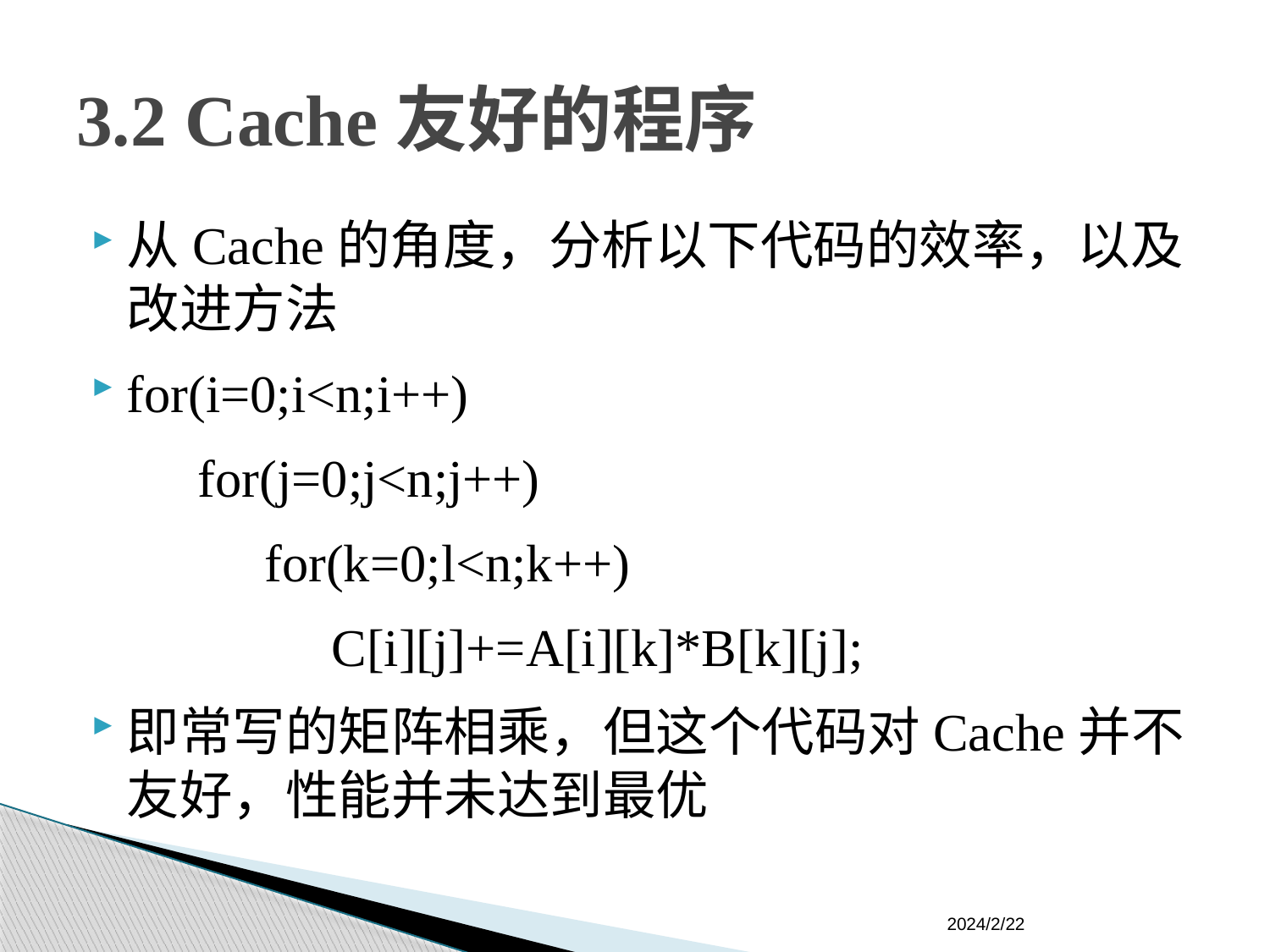

# 3.2 Cache友好的程序
从Cache的角度，分析以下代码的效率，以及改进方法
for(i=0;i<n;i++)
        for(j=0;j<n;j++)
             for(k=0;l<n;k++)
                  C[i][j]+=A[i][k]*B[k][j];
即常写的矩阵相乘，但这个代码对Cache并不友好，性能并未达到最优
2024/2/22